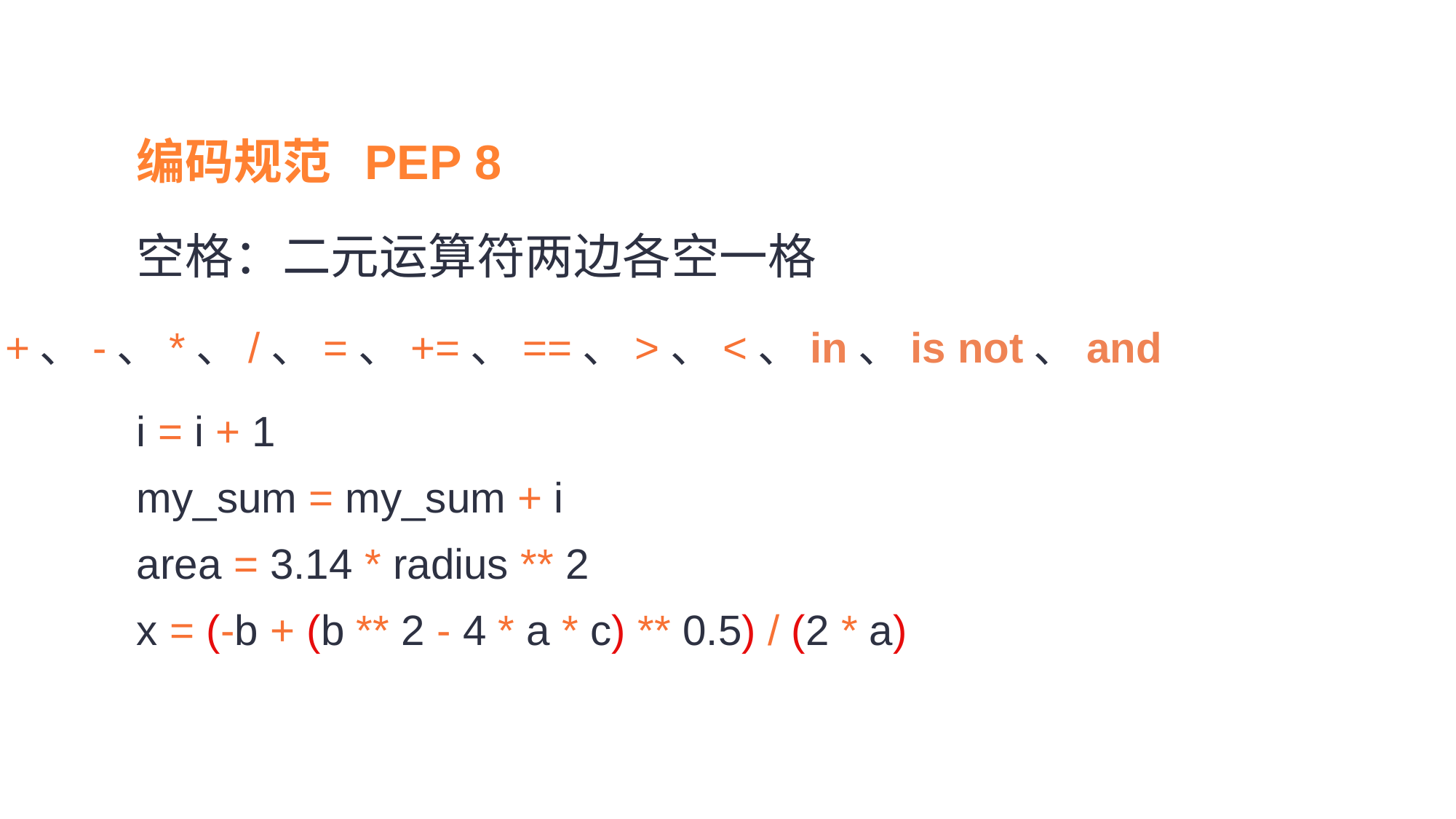

编码规范  PEP 8
空格：二元运算符两边各空一格
+、-、*、/、=、+=、==、>、<、in、is not、and
i = i + 1
my_sum = my_sum + i
area = 3.14 * radius ** 2
x = (-b + (b ** 2 - 4 * a * c) ** 0.5) / (2 * a)